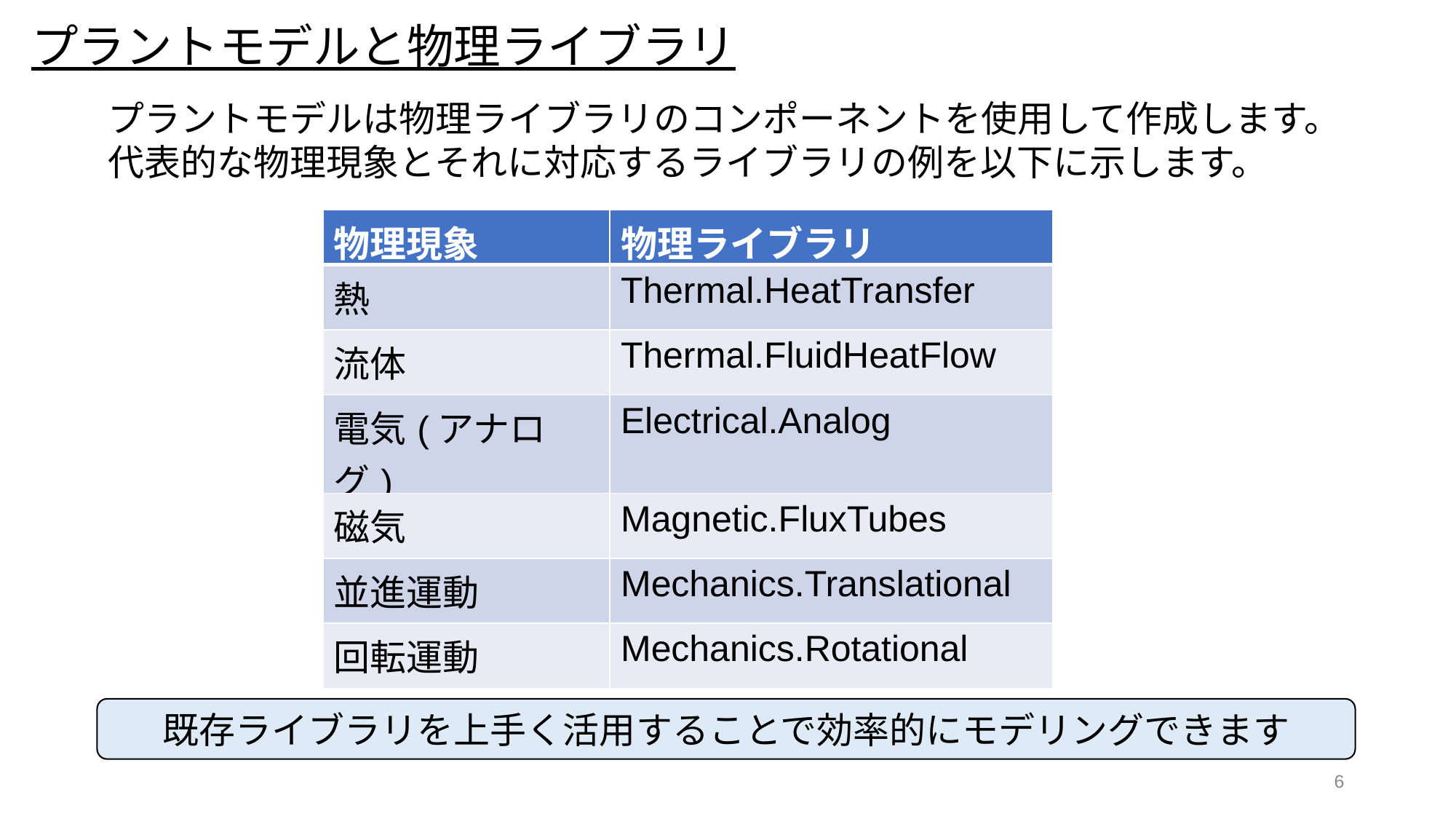

プラントモデルと物理ライブラリ
プラントモデルは物理ライブラリのコンポーネントを使用して作成します。
代表的な物理現象とそれに対応するライブラリの例を以下に示します。
| 物理現象 | 物理ライブラリ |
| --- | --- |
| 熱 | Thermal.HeatTransfer |
| 流体 | Thermal.FluidHeatFlow |
| 電気(アナログ) | Electrical.Analog |
| 磁気 | Magnetic.FluxTubes |
| 並進運動 | Mechanics.Translational |
| 回転運動 | Mechanics.Rotational |
既存ライブラリを上手く活用することで効率的にモデリングできます
6